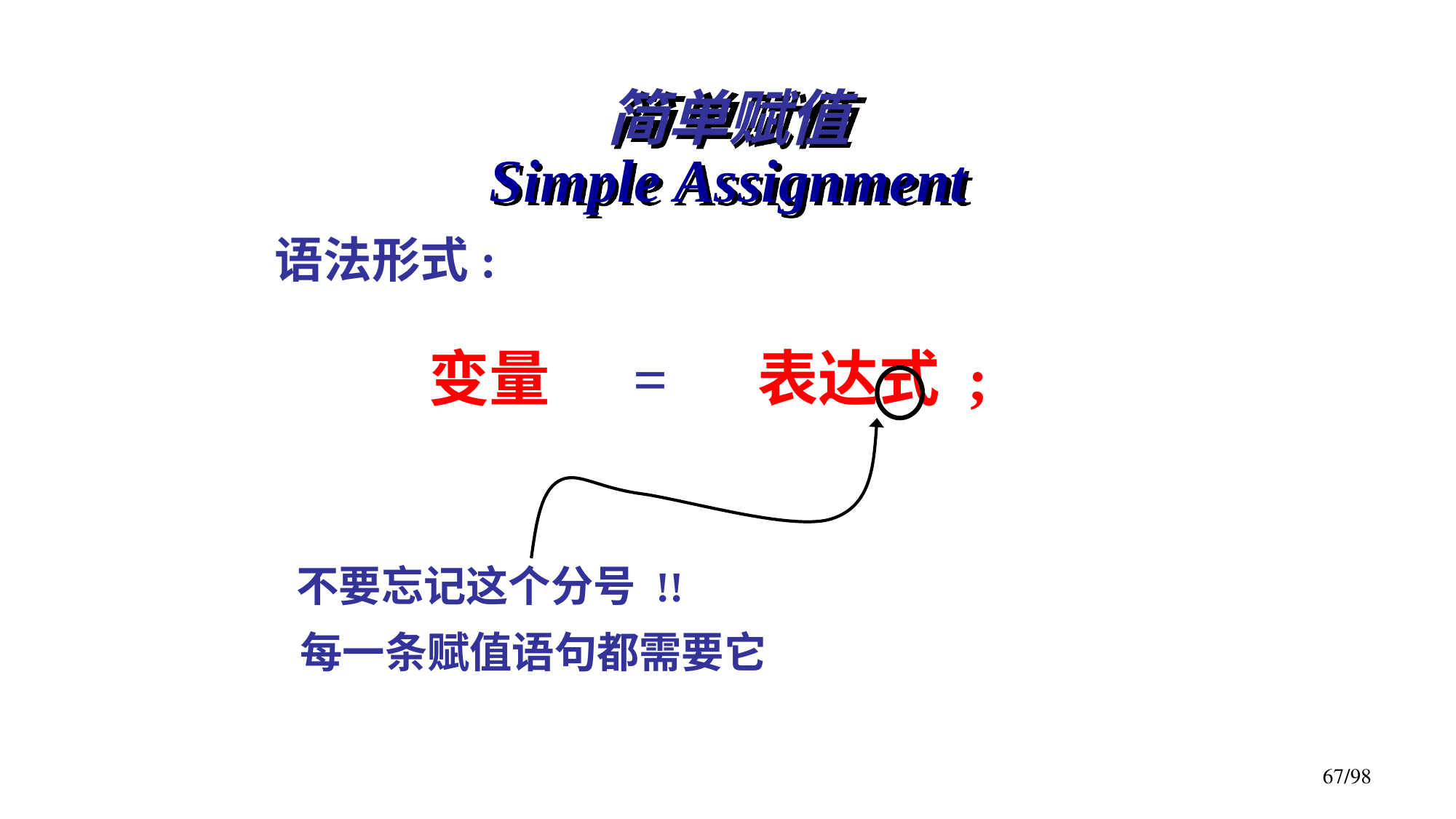

# 简单赋值 Simple Assignment
语法形式:

  		变量     =     表达式 ;

不要忘记这个分号 !!
每一条赋值语句都需要它